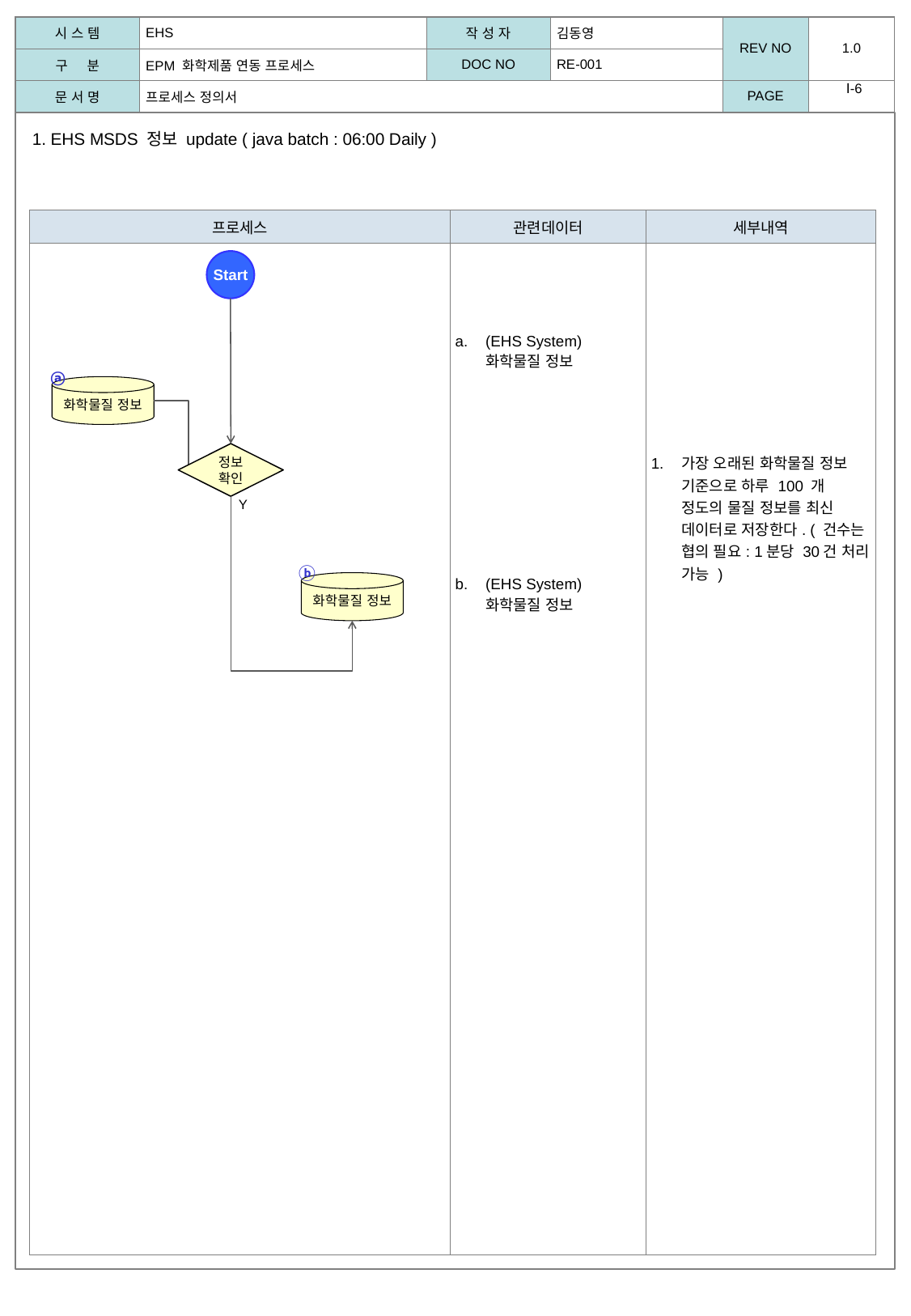

1. EHS MSDS 정보 update ( java batch : 06:00 Daily )

| 프로세스 | 관련데이터 | 세부내역 |
| --- | --- | --- |
|  | (EHS System) 화학물질 정보 (EHS System) 화학물질 정보 | 가장 오래된 화학물질 정보 기준으로 하루 100 개 정도의 물질 정보를 최신 데이터로 저장한다. ( 건수는 협의 필요: 1분당 30건 처리 가능 ) |
Start
ⓐ
화학물질 정보
정보
확인
Y
ⓑ
화학물질 정보